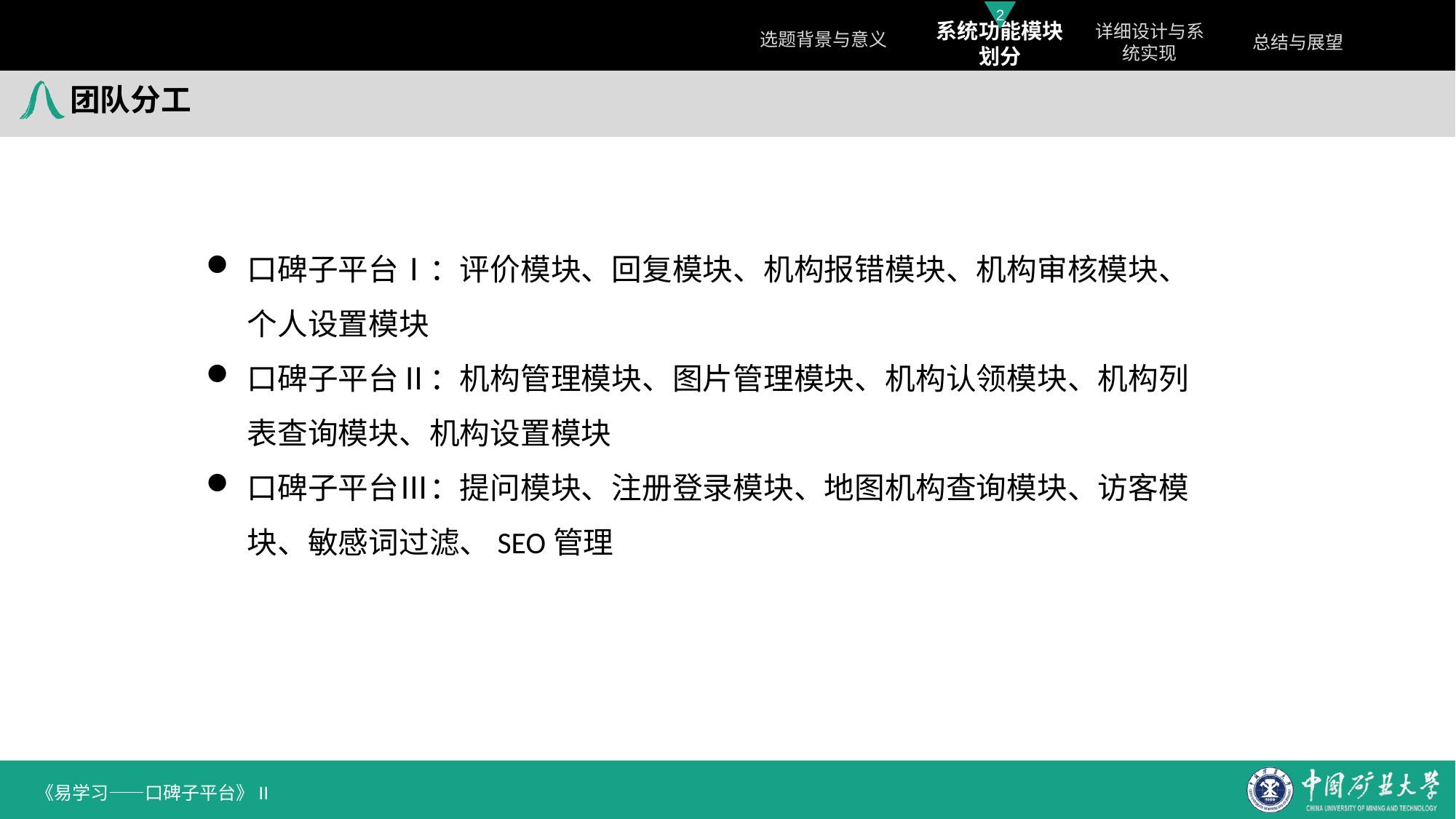

团队分工
口碑子平台Ⅰ：评价模块、回复模块、机构报错模块、机构审核模块、个人设置模块
口碑子平台Ⅱ：机构管理模块、图片管理模块、机构认领模块、机构列表查询模块、机构设置模块
口碑子平台Ⅲ：提问模块、注册登录模块、地图机构查询模块、访客模块、敏感词过滤、SEO管理